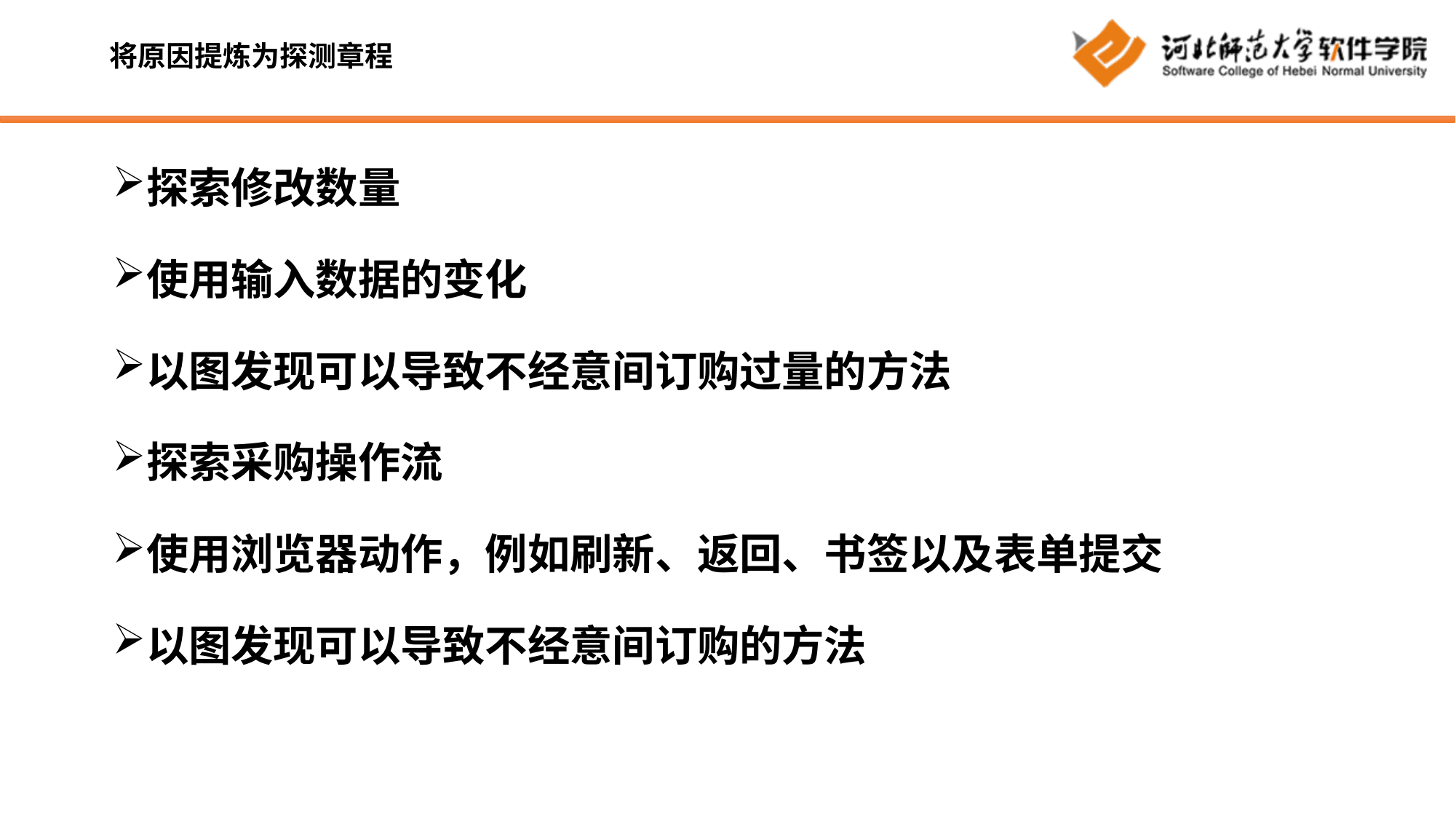

# 将原因提炼为探测章程
探索修改数量
使用输入数据的变化
以图发现可以导致不经意间订购过量的方法
探索采购操作流
使用浏览器动作，例如刷新、返回、书签以及表单提交
以图发现可以导致不经意间订购的方法